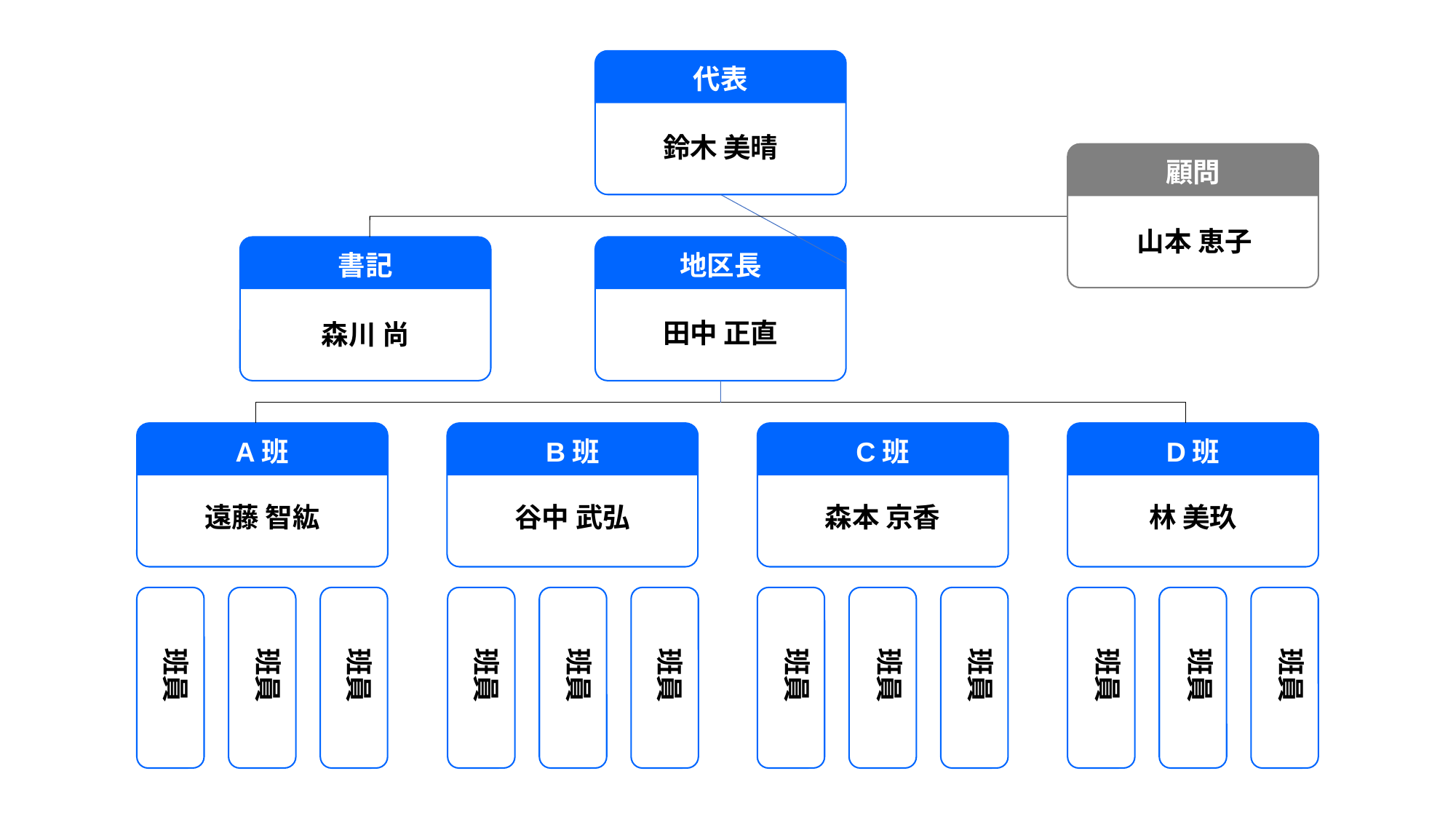

代表
鈴木 美晴

顧問
山本 恵子

書記

地区長
田中 正直
森川 尚

A班

B班

C班

D班
遠藤 智紘
谷中 武弘
森本 京香
林 美玖

班員
班員
班員
班員
班員
班員
班員
班員
班員
班員
班員
班員